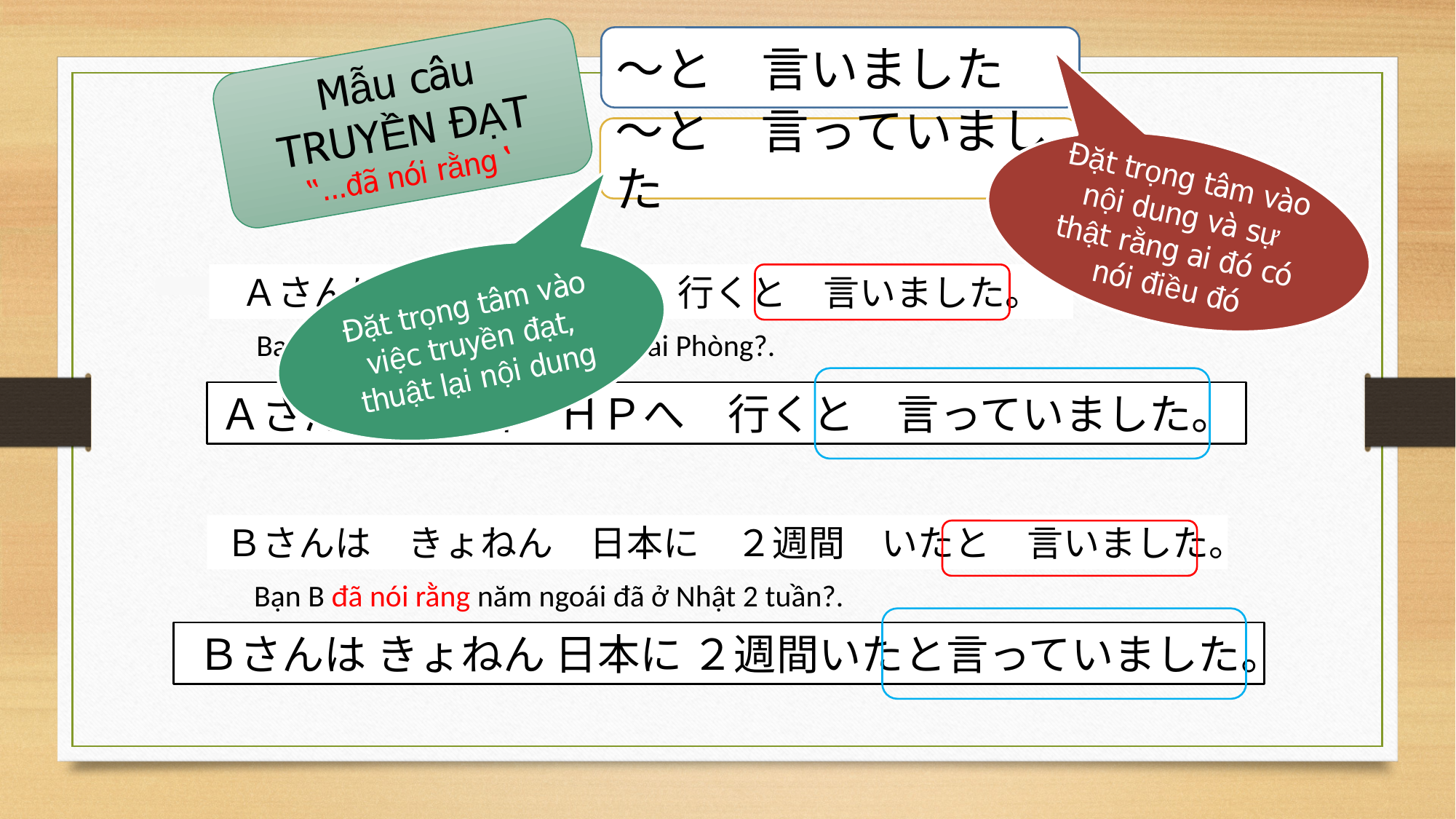

～と　言いました
Mẫu câu
TRUYỀN ĐẠT
“…đã nói rằng ‘
～と　言っていました
Đặt trọng tâm vào nội dung và sự thật rằng ai đó có nói điều đó
Đặt trọng tâm vào việc truyền đạt, thuật lại nội dung
Ａさんは　明日　ＨＰへ　行くと　言いました。

Bạn A đã nói rằng ngày mai đi Hải Phòng?.

Ａさんは　明日　ＨＰへ　行くと　言っていました。
Ｂさんは　きょねん　日本に　２週間　いたと　言いました。

Bạn B đã nói rằng năm ngoái đã ở Nhật 2 tuần?.

Ｂさんは きょねん 日本に ２週間いたと言っていました。